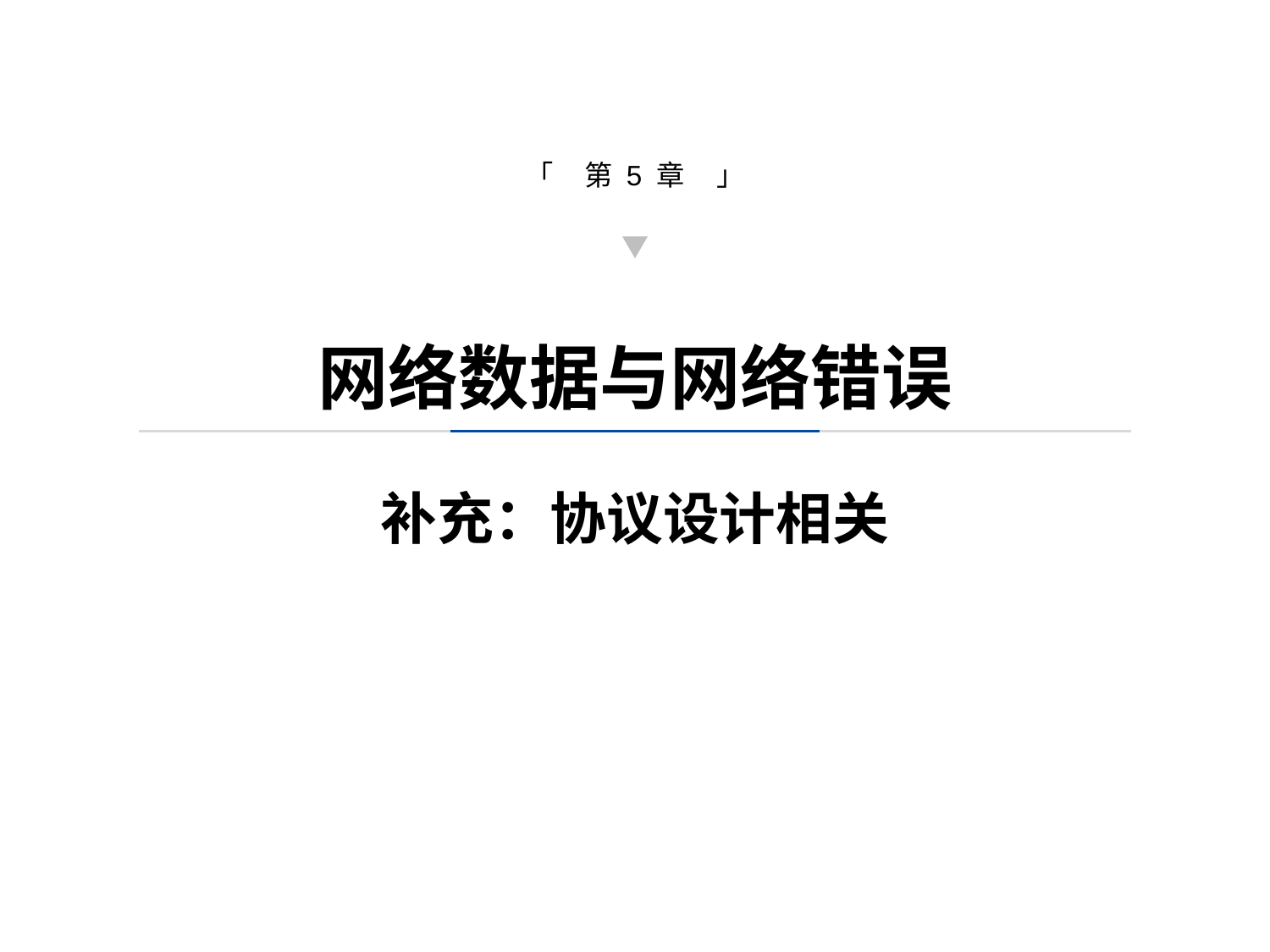

「     第 5 章     」

网络数据与网络错误
补充：协议设计相关